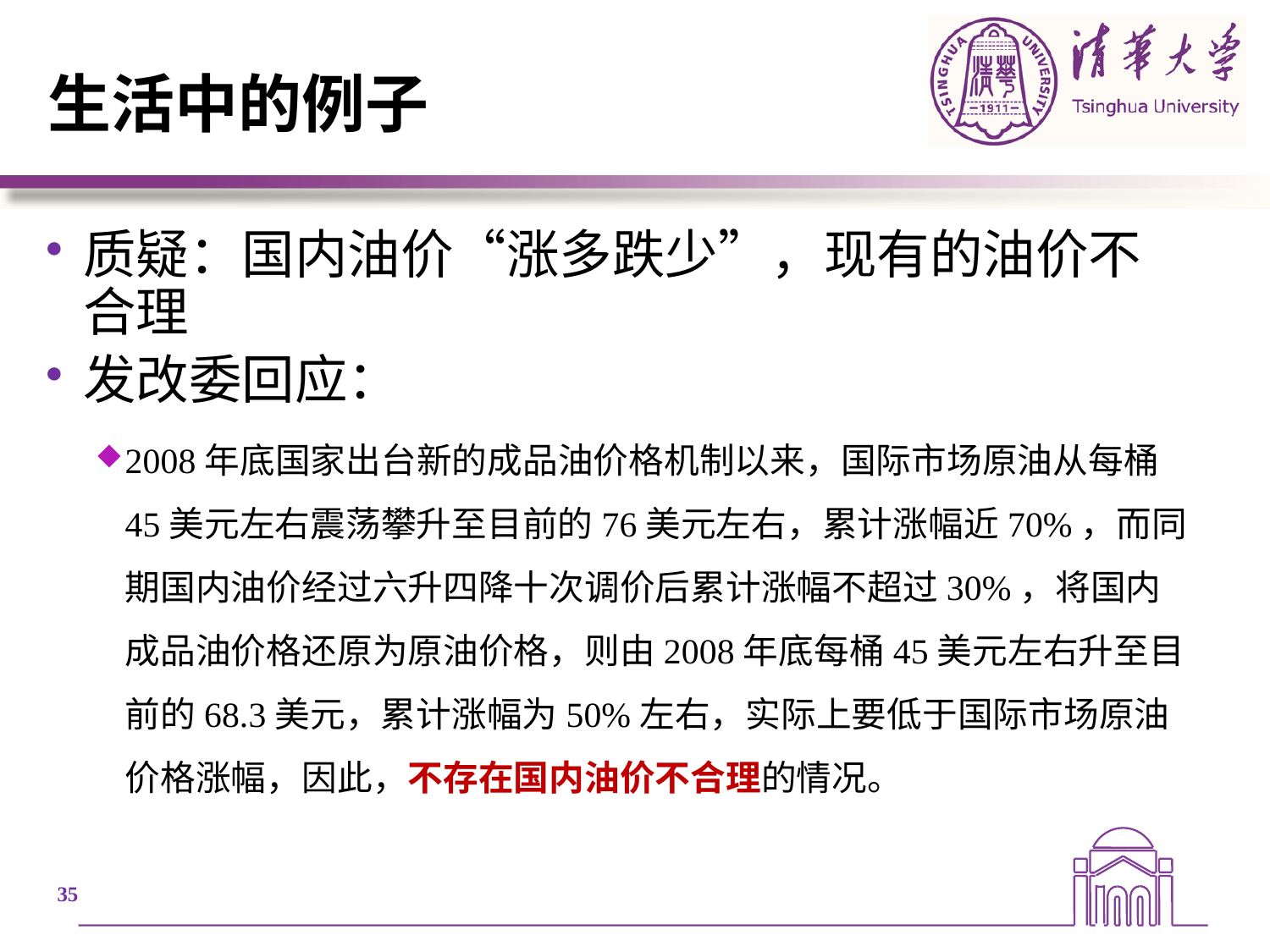

# 生活中的例子
质疑：国内油价“涨多跌少”，现有的油价不合理
发改委回应：
2008年底国家出台新的成品油价格机制以来，国际市场原油从每桶45美元左右震荡攀升至目前的76美元左右，累计涨幅近70%，而同期国内油价经过六升四降十次调价后累计涨幅不超过30%，将国内成品油价格还原为原油价格，则由2008年底每桶45美元左右升至目前的68.3美元，累计涨幅为50%左右，实际上要低于国际市场原油价格涨幅，因此，不存在国内油价不合理的情况。